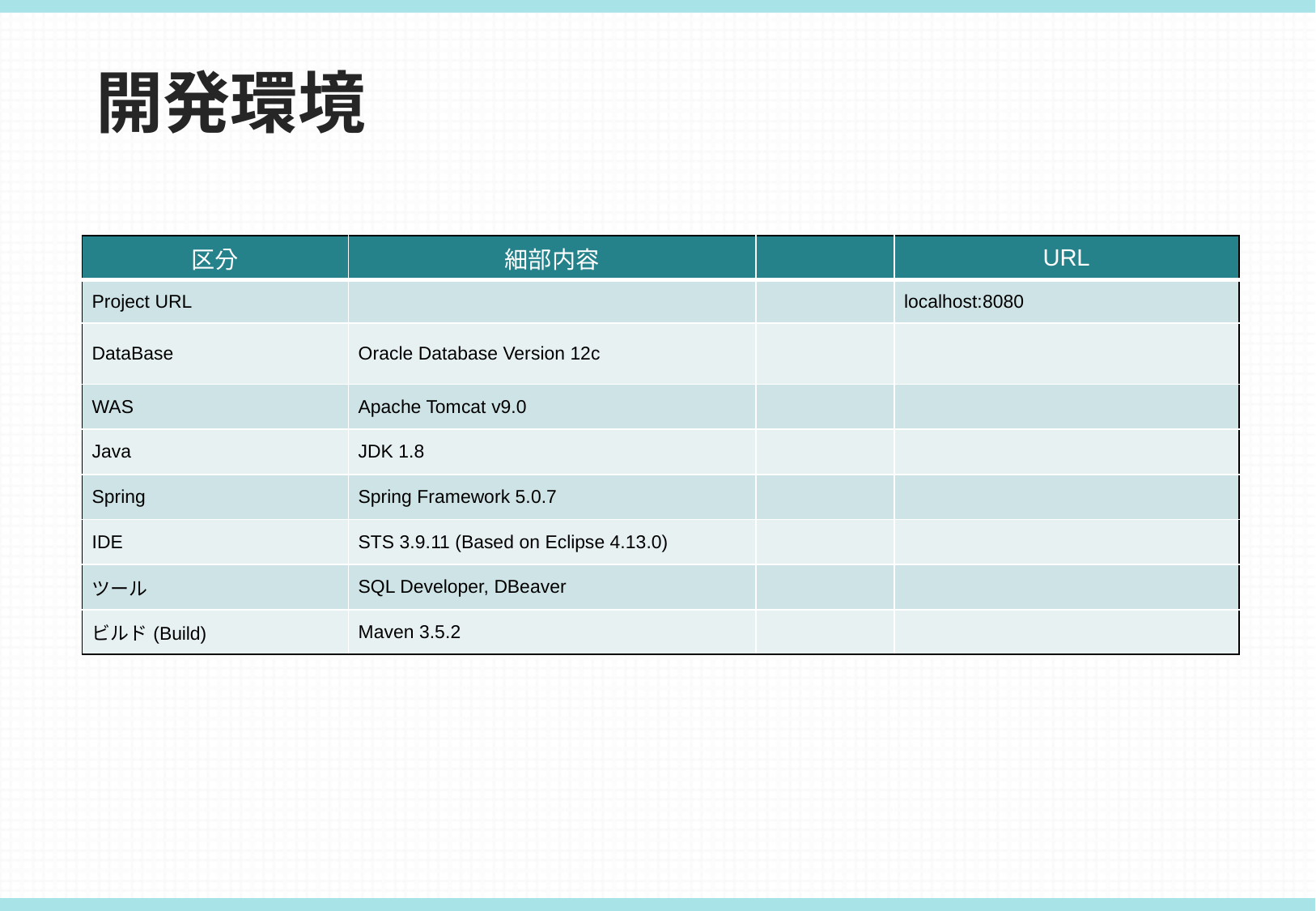

開発環境
| 区分 | 細部内容 |  | URL |
| --- | --- | --- | --- |
| Project URL |  |  | localhost:8080 |
| DataBase | Oracle Database Version 12c |  |  |
| WAS | Apache Tomcat v9.0 |  |  |
| Java | JDK 1.8 |  |  |
| Spring | Spring Framework 5.0.7 |  |  |
| IDE | STS 3.9.11 (Based on Eclipse 4.13.0) |  |  |
| ツール | SQL Developer, DBeaver |  |  |
| ビルド(Build) | Maven 3.5.2 |  |  |